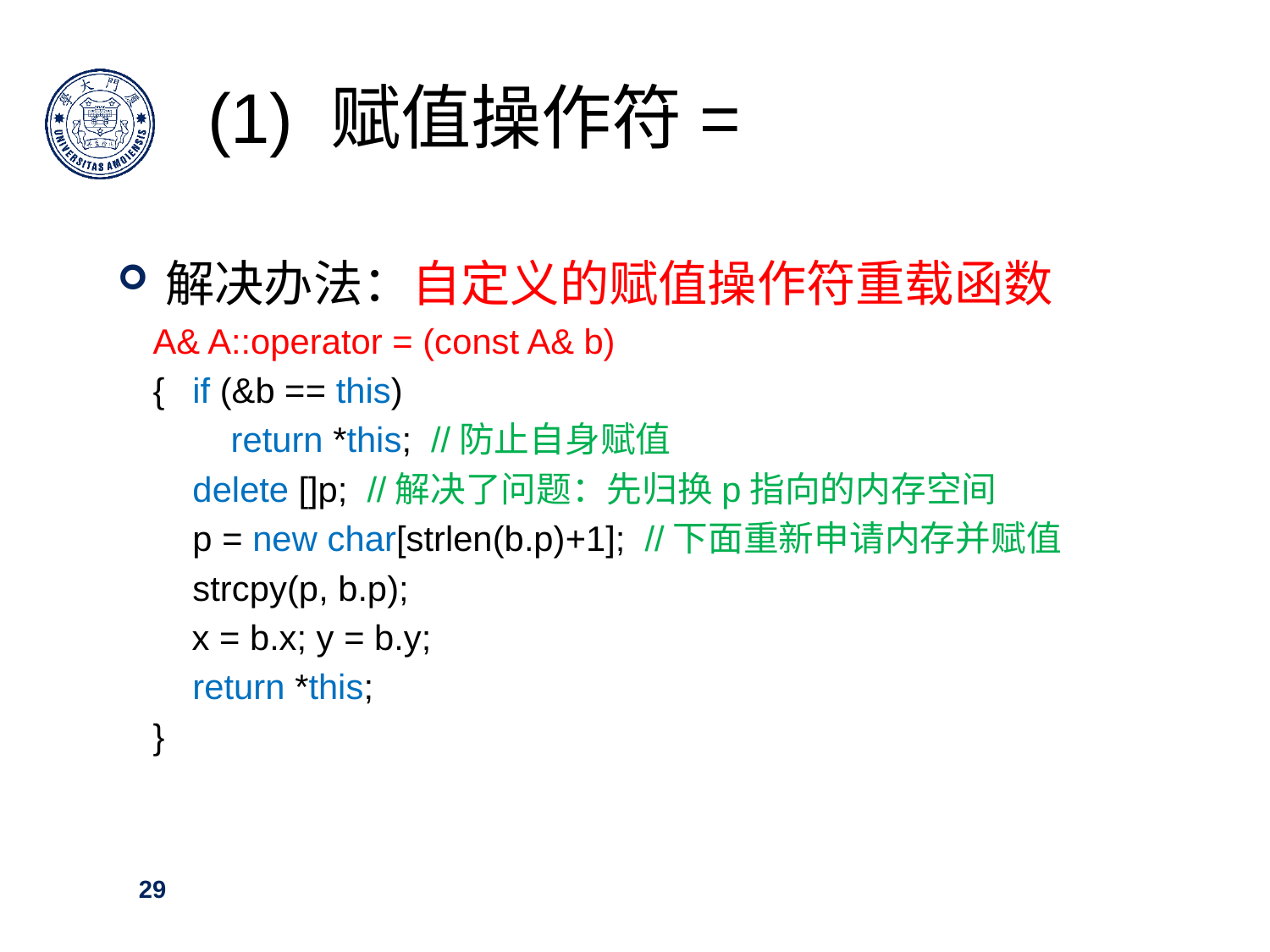

(1) 赋值操作符=
解决办法：自定义的赋值操作符重载函数
A& A::operator = (const A& b)
{	if (&b == this)
        return *this;  //防止自身赋值
	delete []p;  //解决了问题：先归换p指向的内存空间
	p = new char[strlen(b.p)+1];  //下面重新申请内存并赋值
	strcpy(p, b.p);
    x = b.x; y = b.y;
	return *this;
}
29